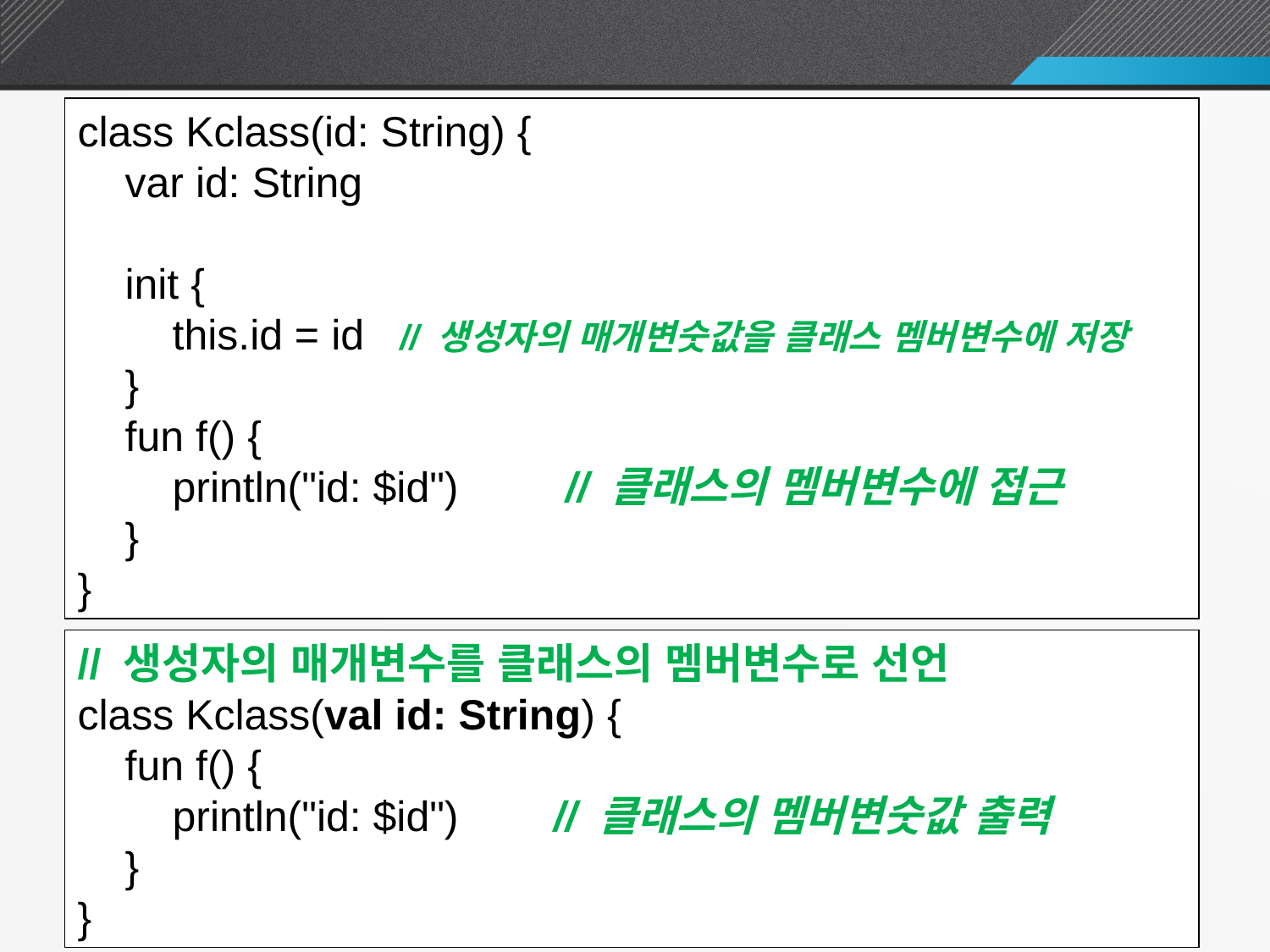

생성자의 매개변수 사용
class Kclass(id: String) {
    var id: String

    init {
        this.id = id   // 생성자의 매개변숫값을 클래스 멤버변수에 저장
    }
    fun f() {
        println("id: $id")         // 클래스의 멤버변수에 접근
    }
}
// 생성자의 매개변수를 클래스의 멤버변수로 선언
class Kclass(val id: String) {
    fun f() {
        println("id: $id")        // 클래스의 멤버변숫값 출력
    }
}